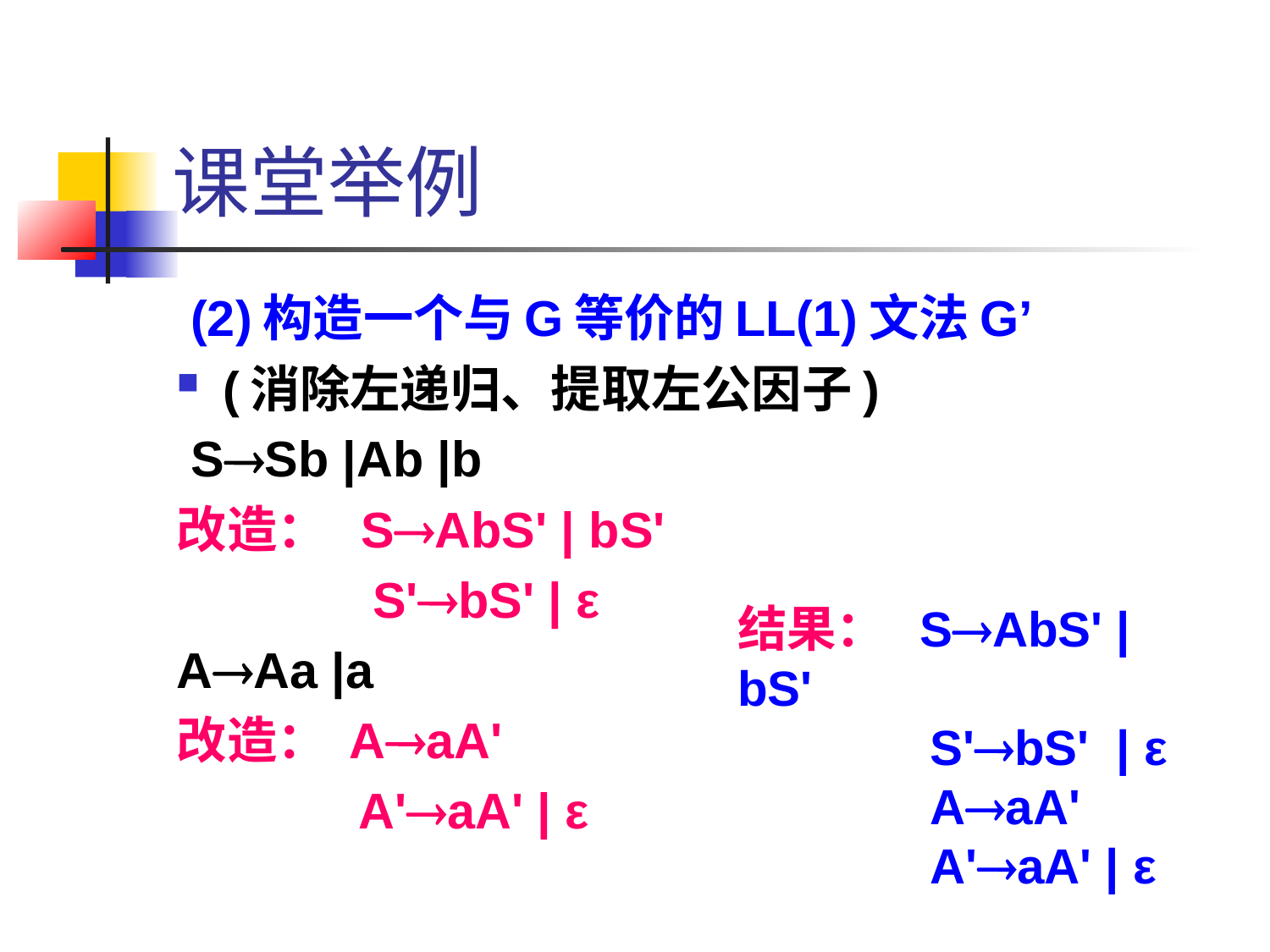

课堂举例
 (2)构造一个与G等价的LL(1)文法G’
(消除左递归、提取左公因子)
 S→Sb |Ab |b
改造：  S→AbS' | bS'
              S'→bS' | ε
A→Aa |a
改造： A→aA'
             A'→aA' | ε
结果：  S→AbS' | bS'
              S'→bS'  | ε
              A→aA'
              A'→aA' | ε